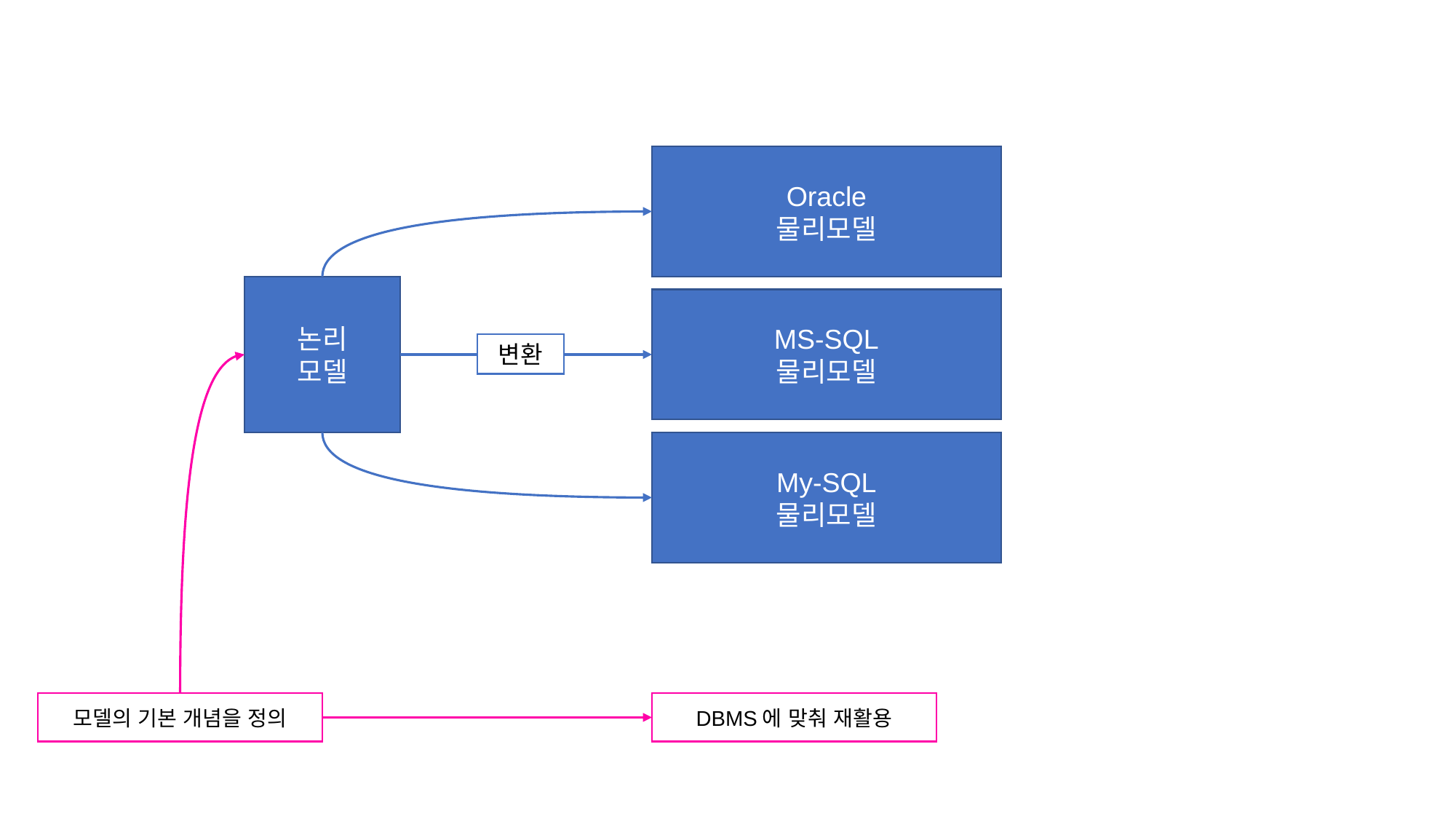

Oracle
물리모델
논리
모델
MS-SQL
물리모델
변환
My-SQL
물리모델
DBMS에 맞춰 재활용
모델의 기본 개념을 정의